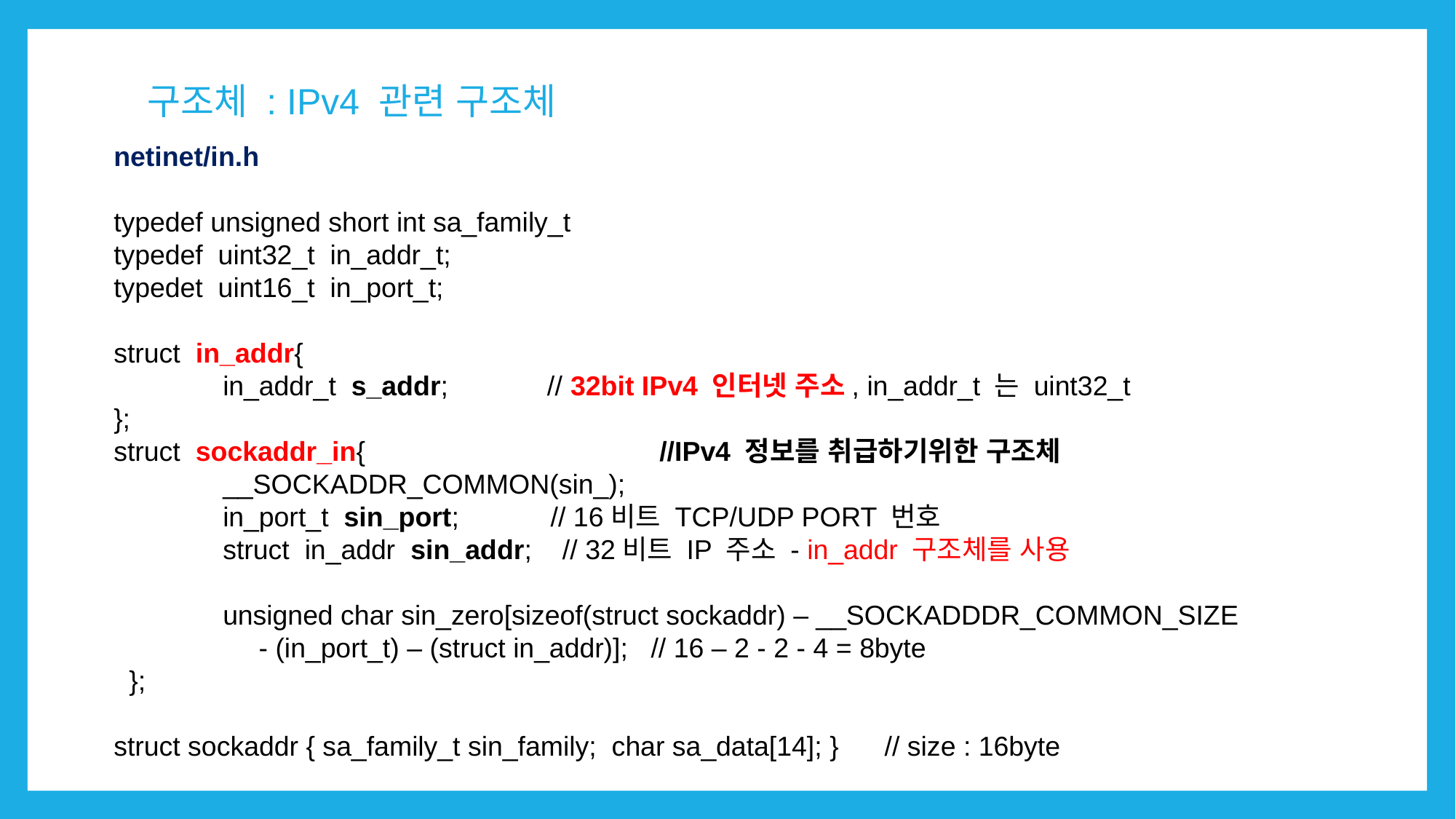

# 구조체 : IPv4 관련 구조체
netinet/in.h

typedef unsigned short int sa_family_t
typedef  uint32_t  in_addr_t;
typedet  uint16_t  in_port_t;

struct  in_addr{
	in_addr_t  s_addr;             // 32bit IPv4 인터넷 주소, in_addr_t 는 uint32_t
};
struct  sockaddr_in{			//IPv4 정보를 취급하기위한 구조체
	__SOCKADDR_COMMON(sin_);
	in_port_t  sin_port;            // 16비트 TCP/UDP PORT 번호
	struct  in_addr  sin_addr;    // 32비트 IP 주소 - in_addr 구조체를 사용

	unsigned char sin_zero[sizeof(struct sockaddr) – __SOCKADDDR_COMMON_SIZE
                   - (in_port_t) – (struct in_addr)];   // 16 – 2 - 2 - 4 = 8byte
  };

struct sockaddr { sa_family_t sin_family;  char sa_data[14]; }      // size : 16byte